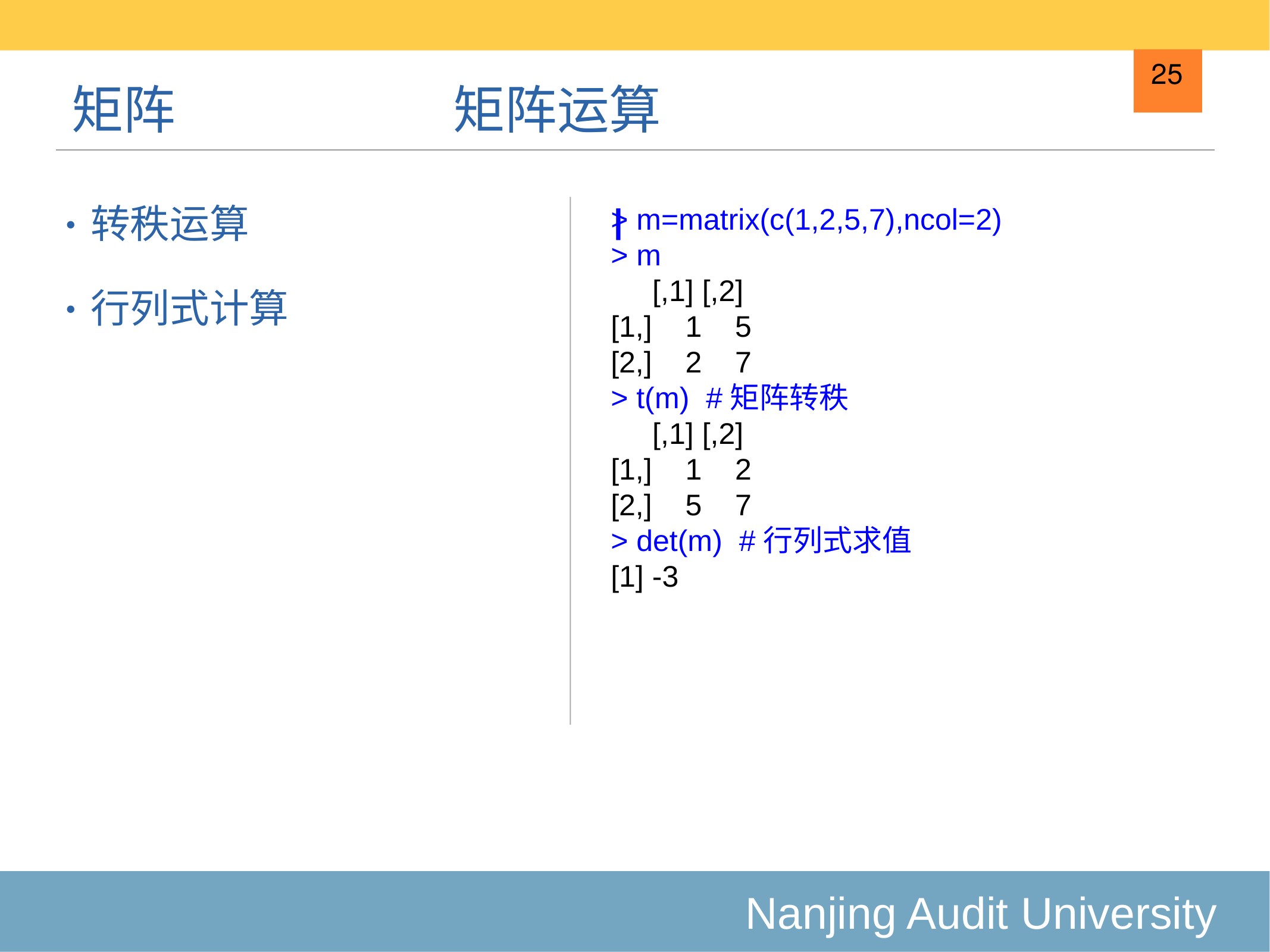

# 矩阵
矩阵运算
25
> m=matrix(c(1,2,5,7),ncol=2)
> m
     [,1] [,2]
[1,]    1    5
[2,]    2    7
> t(m)  #矩阵转秩
     [,1] [,2]
[1,]    1    2
[2,]    5    7
> det(m)  #行列式求值
[1] -3
转秩运算
行列式计算
|